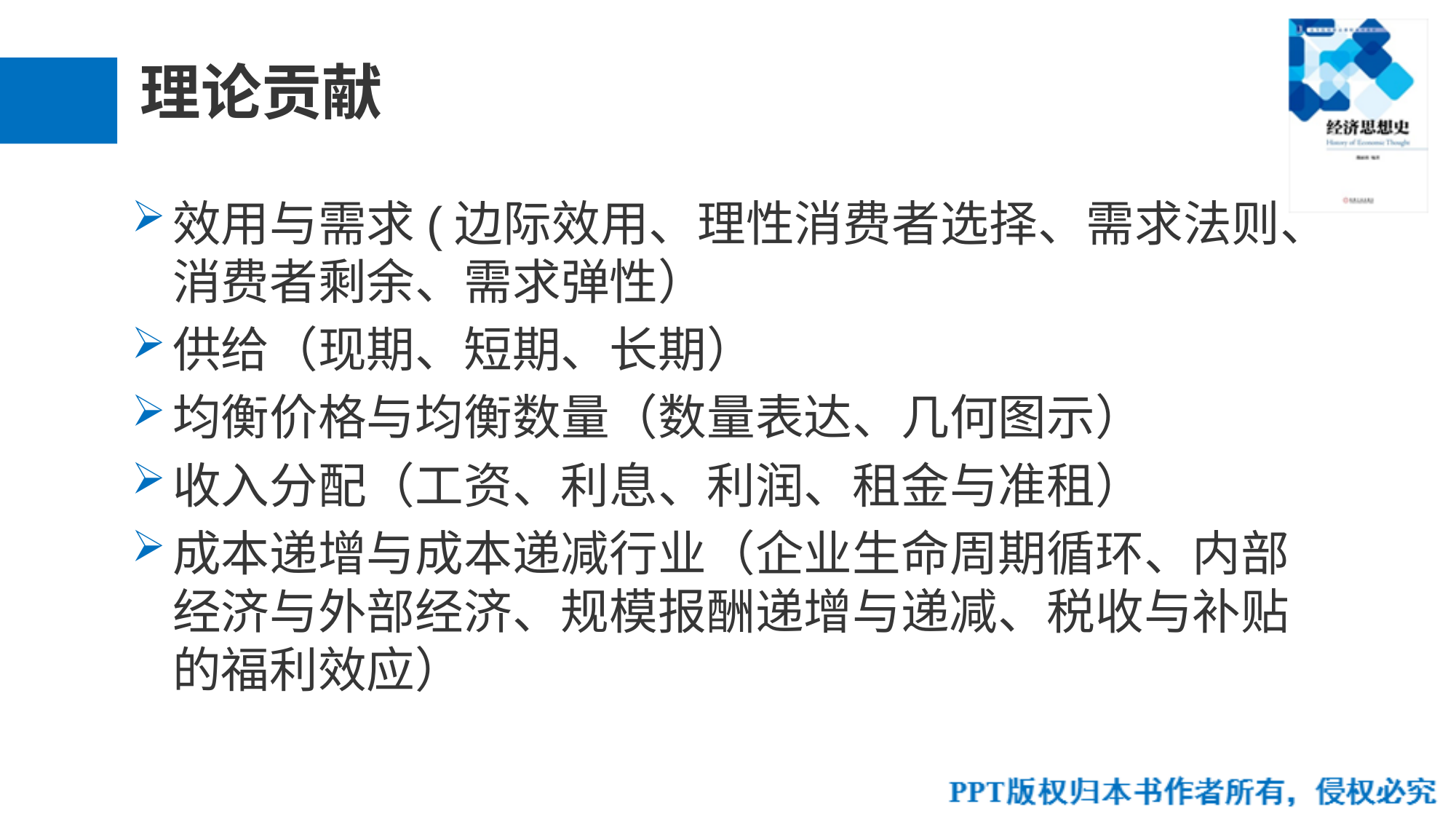

# 理论贡献

效用与需求(边际效用、理性消费者选择、需求法则、消费者剩余、需求弹性）
供给（现期、短期、长期）
均衡价格与均衡数量（数量表达、几何图示）
收入分配（工资、利息、利润、租金与准租）
成本递增与成本递减行业（企业生命周期循环、内部经济与外部经济、规模报酬递增与递减、税收与补贴的福利效应）